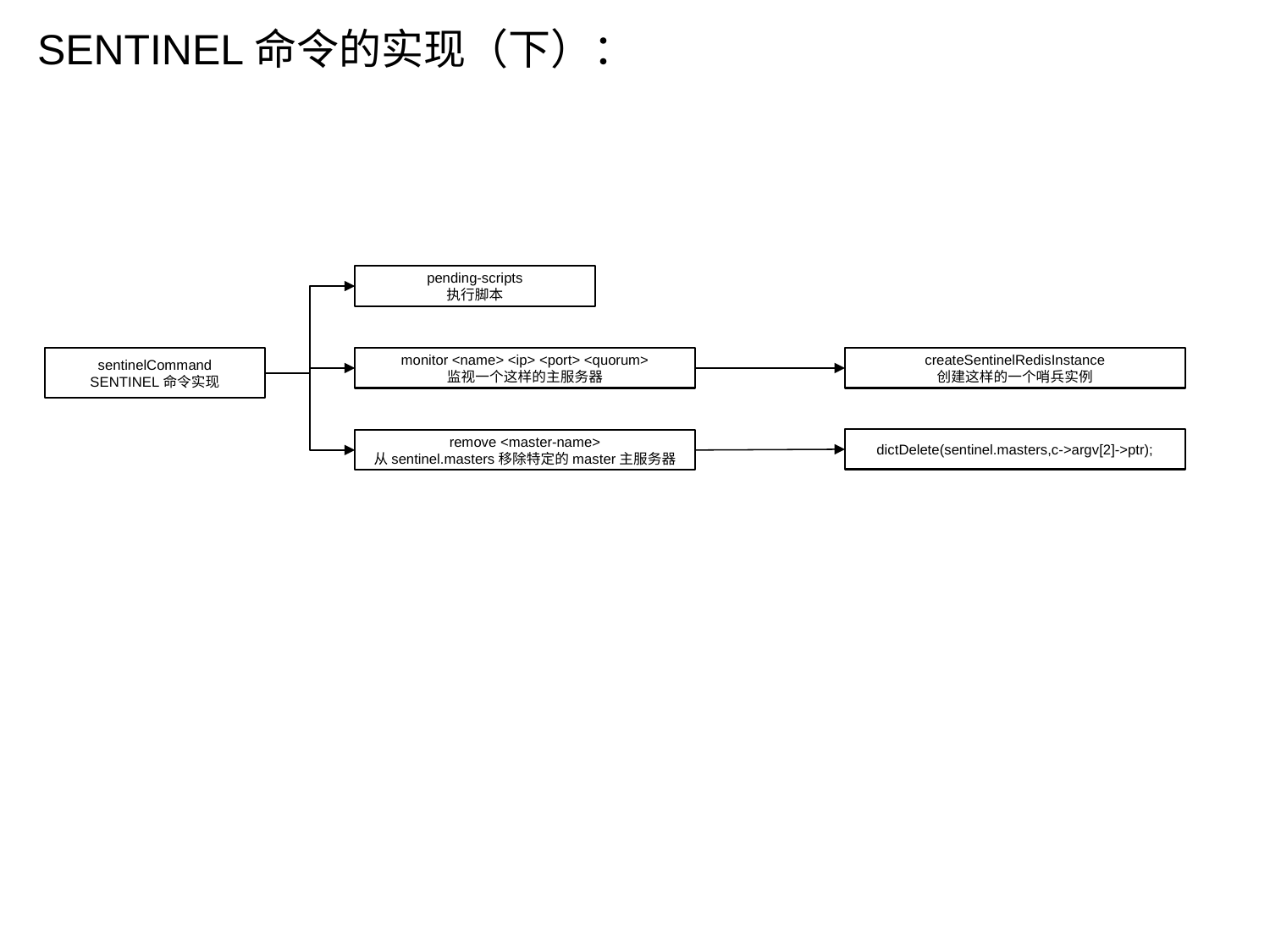

SENTINEL命令的实现（下）：
pending-scripts
执行脚本
sentinelCommand
SENTINEL命令实现
monitor <name> <ip> <port> <quorum>
监视一个这样的主服务器
createSentinelRedisInstance
创建这样的一个哨兵实例
dictDelete(sentinel.masters,c->argv[2]->ptr);
remove <master-name>
从sentinel.masters移除特定的master主服务器